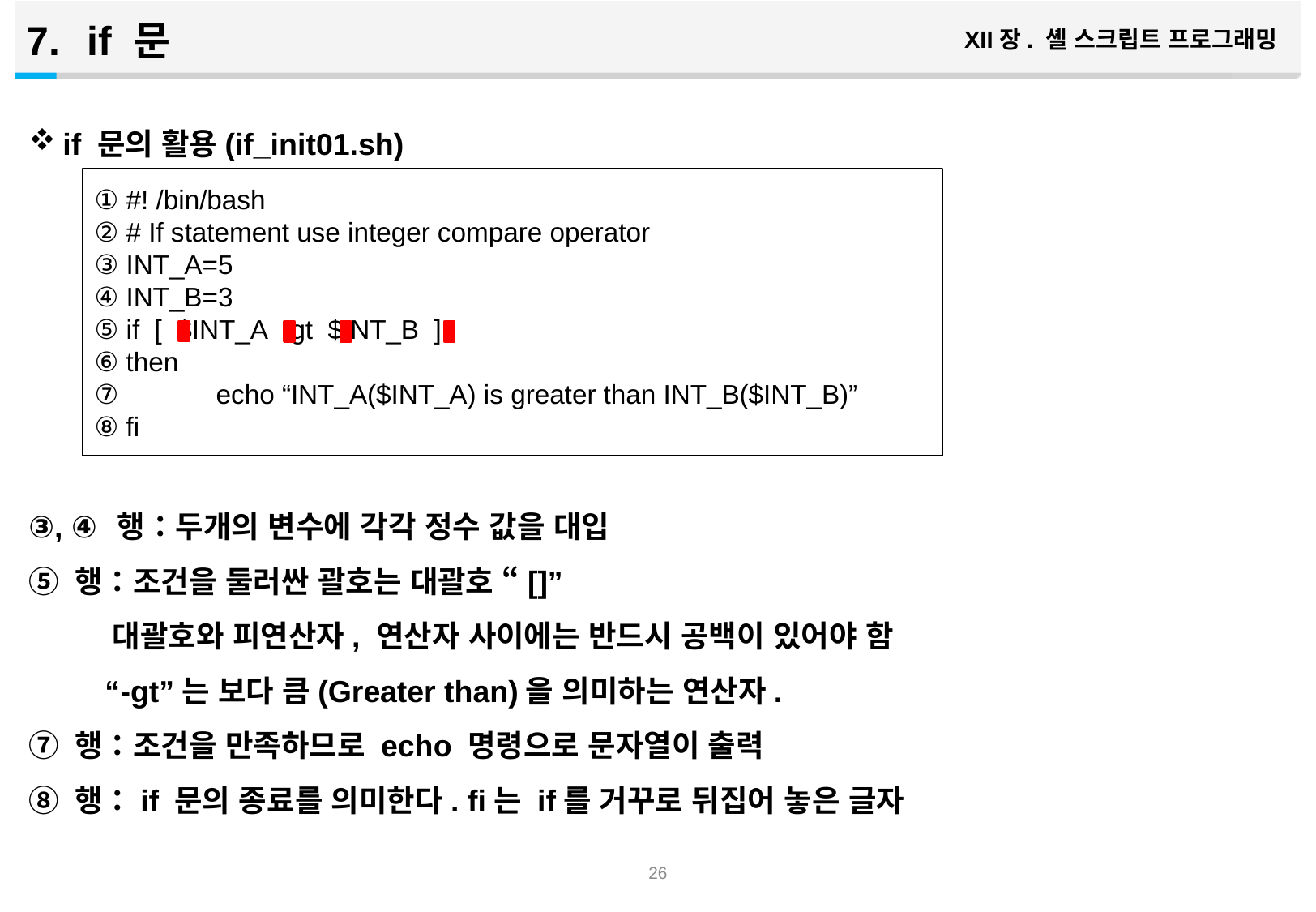

if 문
XII장. 셸 스크립트 프로그래밍
if 문의 활용(if_init01.sh)

③, ④ 행：두개의 변수에 각각 정수 값을 대입
⑤ 행：조건을 둘러싼 괄호는 대괄호 “[]”
         대괄호와 피연산자, 연산자 사이에는 반드시 공백이 있어야 함
         “-gt”는 보다 큼(Greater than)을 의미하는 연산자.
⑦ 행：조건을 만족하므로 echo 명령으로 문자열이 출력
⑧ 행：if 문의 종료를 의미한다. fi는 if를 거꾸로 뒤집어 놓은 글자

① #! /bin/bash
② # If statement use integer compare operator
③ INT_A=5
④ INT_B=3
⑤ if  [  $INT_A  -gt  $INT_B  ]
⑥ then
⑦	echo “INT_A($INT_A) is greater than INT_B($INT_B)”
⑧ fi

26